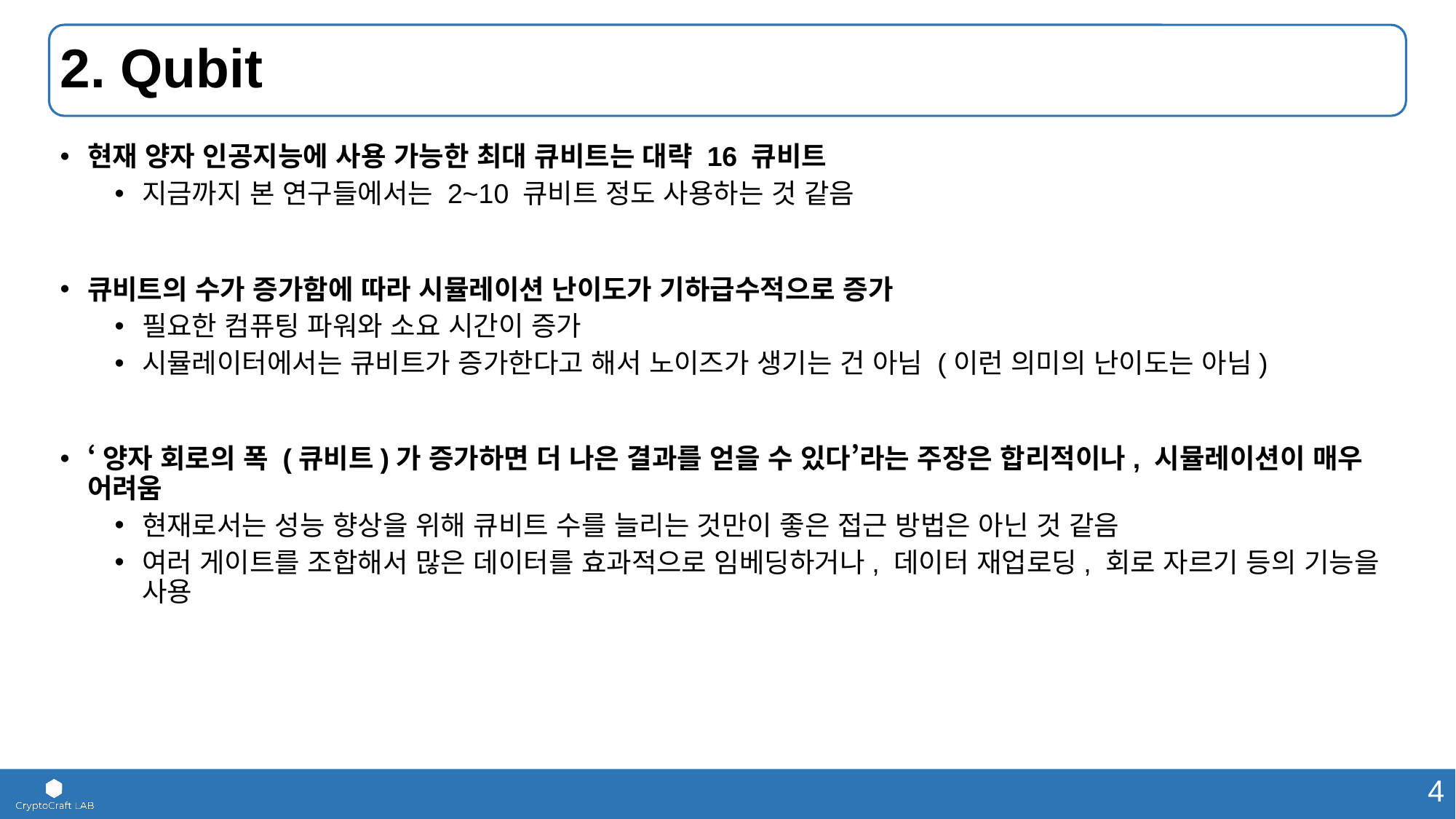

# 2. Qubit
현재 양자 인공지능에 사용 가능한 최대 큐비트는 대략 16 큐비트
지금까지 본 연구들에서는 2~10 큐비트 정도 사용하는 것 같음

큐비트의 수가 증가함에 따라 시뮬레이션 난이도가 기하급수적으로 증가
필요한 컴퓨팅 파워와 소요 시간이 증가
시뮬레이터에서는 큐비트가 증가한다고 해서 노이즈가 생기는 건 아님 (이런 의미의 난이도는 아님)

‘양자 회로의 폭 (큐비트)가 증가하면 더 나은 결과를 얻을 수 있다’라는 주장은 합리적이나, 시뮬레이션이 매우 어려움
현재로서는 성능 향상을 위해 큐비트 수를 늘리는 것만이 좋은 접근 방법은 아닌 것 같음
여러 게이트를 조합해서 많은 데이터를 효과적으로 임베딩하거나, 데이터 재업로딩, 회로 자르기 등의 기능을 사용